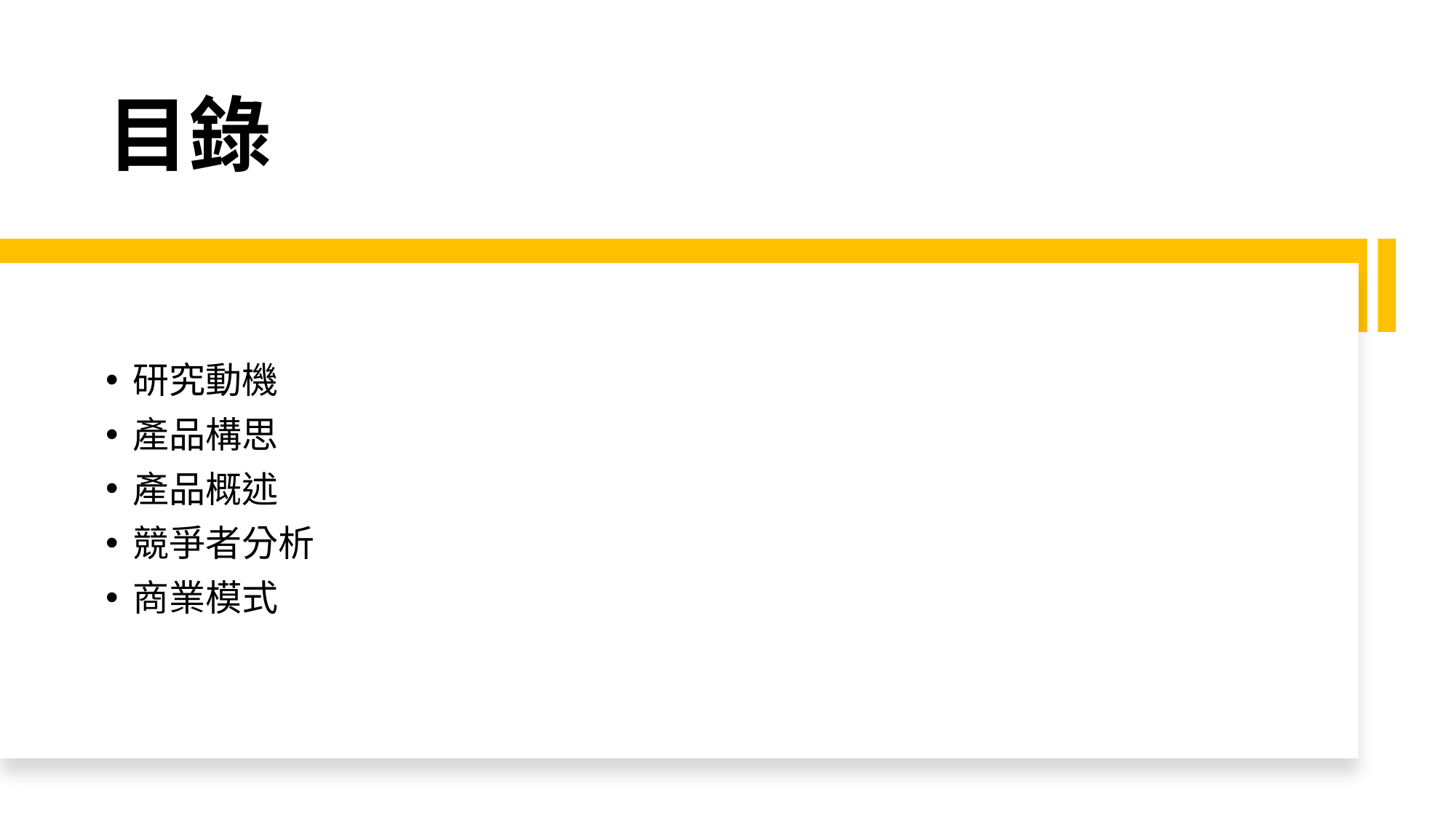

# 目錄

研究動機
產品構思
產品概述
競爭者分析
商業模式